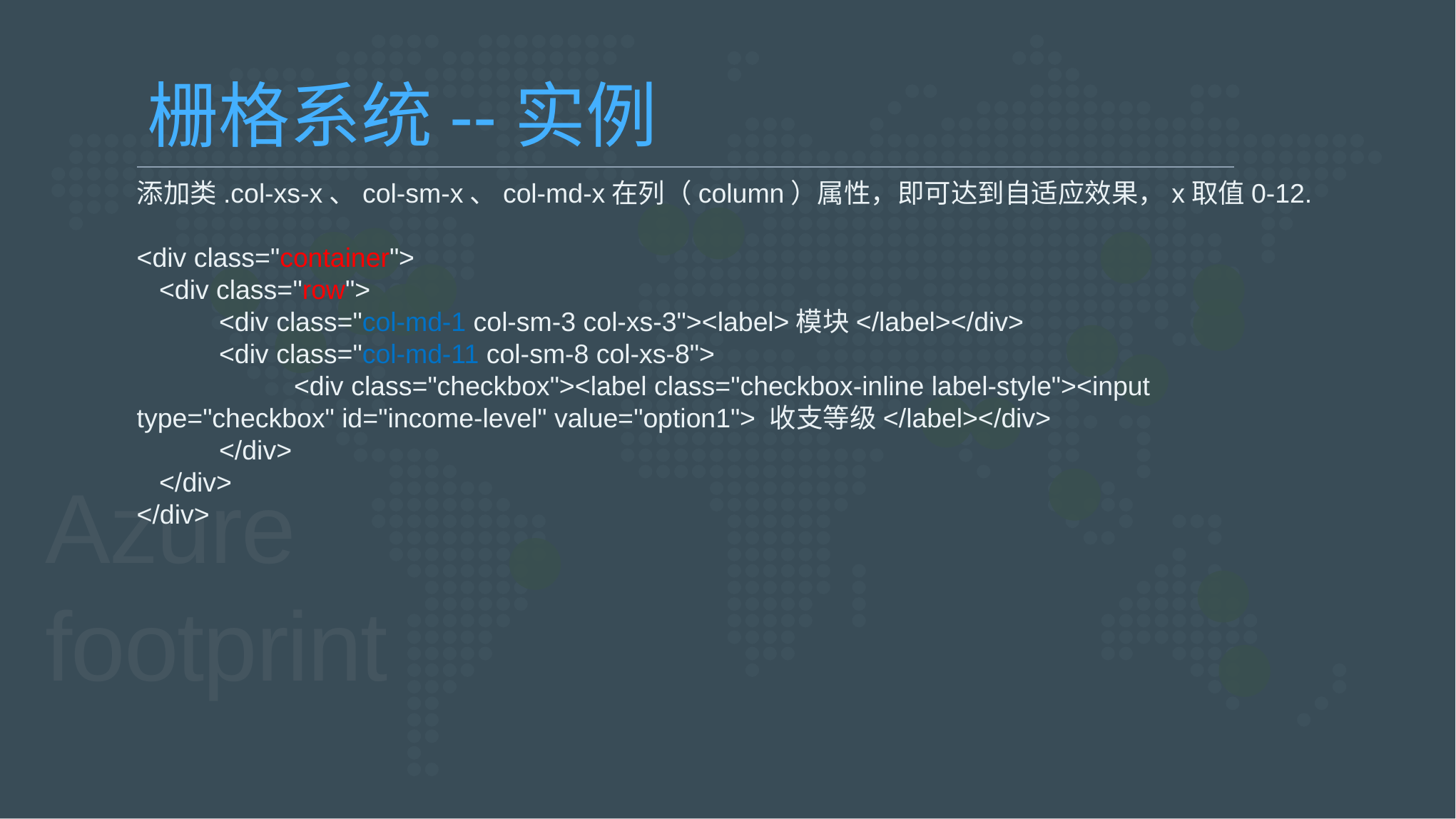

栅格系统--实例
添加类.col-xs-x、col-sm-x、col-md-x在列（column）属性，即可达到自适应效果，x取值0-12.

<div class="container">
   <div class="row">
           <div class="col-md-1 col-sm-3 col-xs-3"><label>模块</label></div>
           <div class="col-md-11 col-sm-8 col-xs-8">
                     <div class="checkbox"><label class="checkbox-inline label-style"><input type="checkbox" id="income-level" value="option1"> 收支等级</label></div>
           </div>
   </div>
</div>

Azure footprint